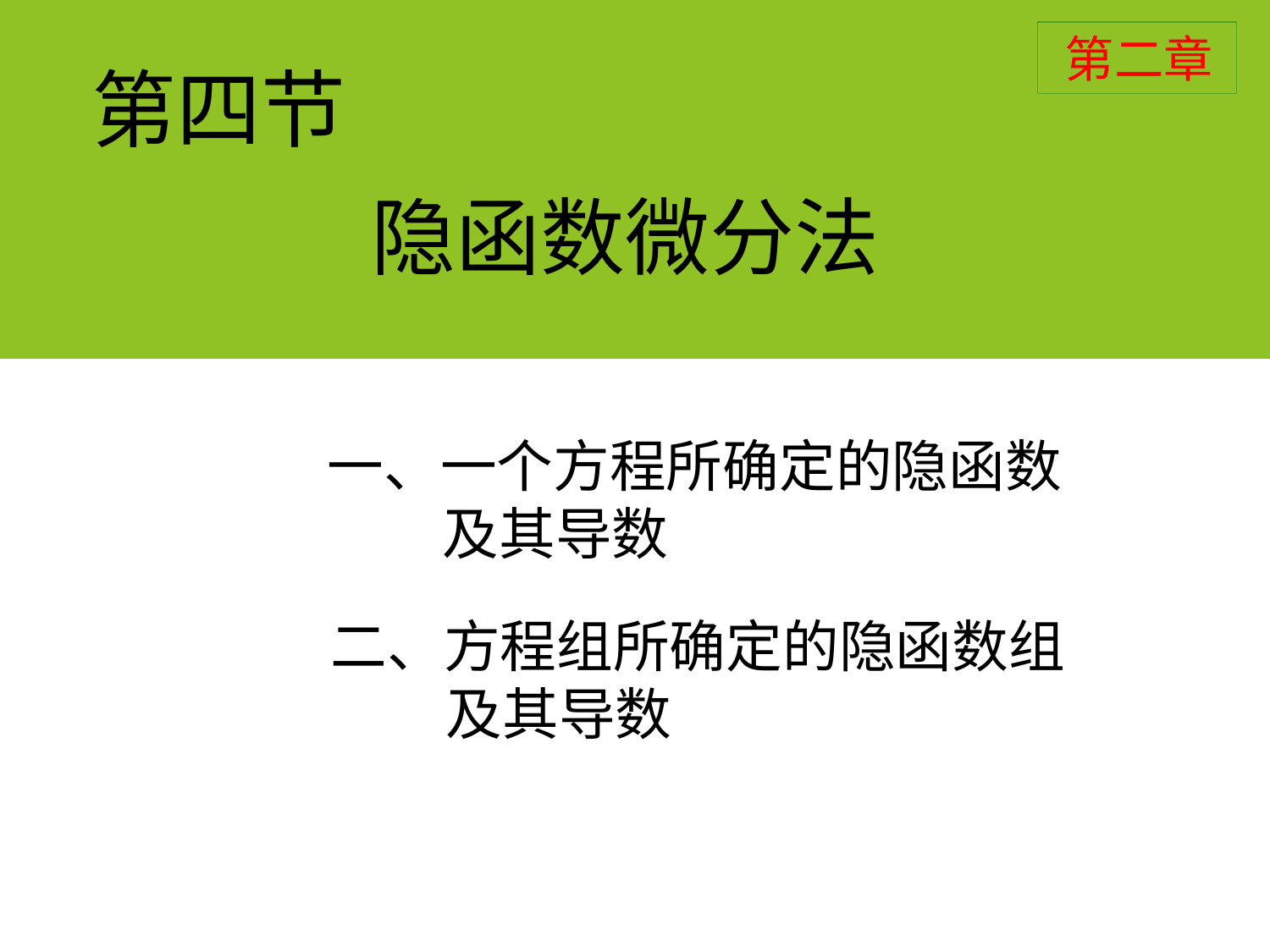

第二章
第四节
隐函数微分法

一、一个方程所确定的隐函数
        及其导数
二、方程组所确定的隐函数组
        及其导数